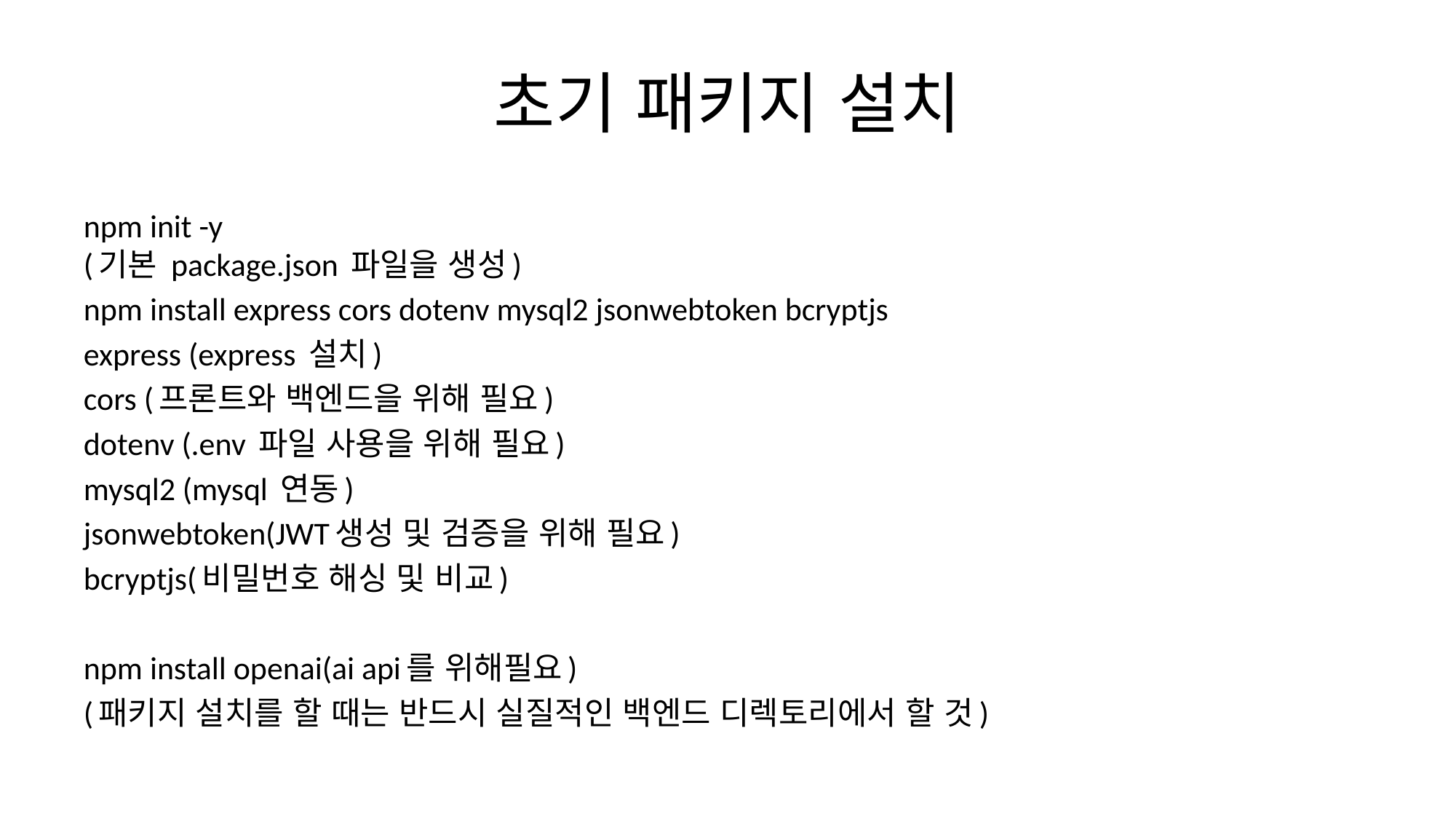

# 초기 패키지 설치
npm init -y
(기본 package.json 파일을 생성)
npm install express cors dotenv mysql2 jsonwebtoken bcryptjs
express (express 설치)
cors (프론트와 백엔드을 위해 필요)
dotenv (.env 파일 사용을 위해 필요)
mysql2 (mysql 연동)
jsonwebtoken(JWT생성 및 검증을 위해 필요)
bcryptjs(비밀번호 해싱 및 비교)

npm install openai(ai api를 위해필요)
(패키지 설치를 할 때는 반드시 실질적인 백엔드 디렉토리에서 할 것)